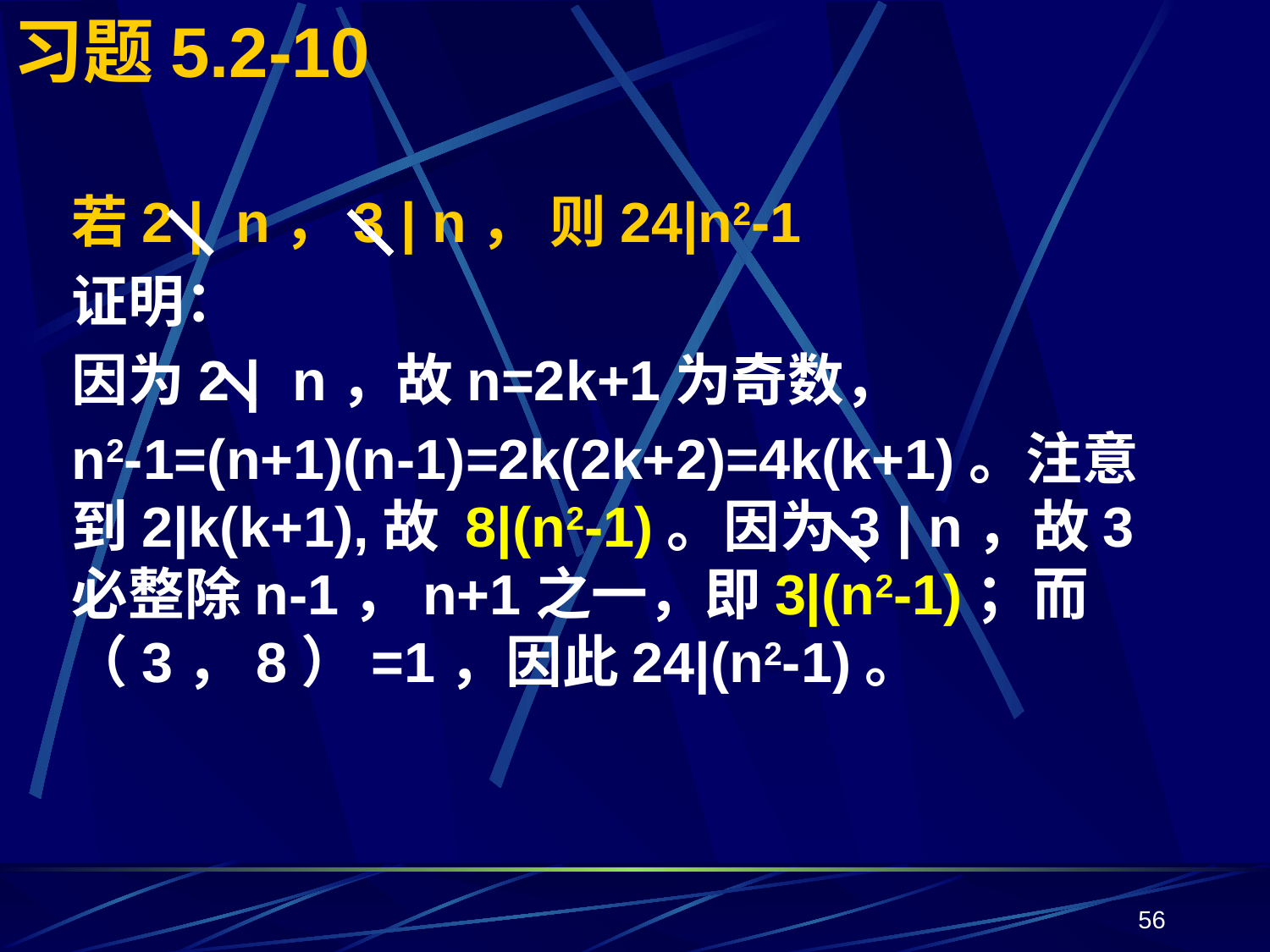

# 习题5.2-10
若2 |  n，3 | n， 则24|n2-1
证明：
因为2 |  n，故n=2k+1为奇数，
n2-1=(n+1)(n-1)=2k(2k+2)=4k(k+1)。注意到2|k(k+1),故 8|(n2-1)。因为3 | n，故3必整除n-1，n+1之一，即3|(n2-1)；而（3，8）=1，因此24|(n2-1)。

56